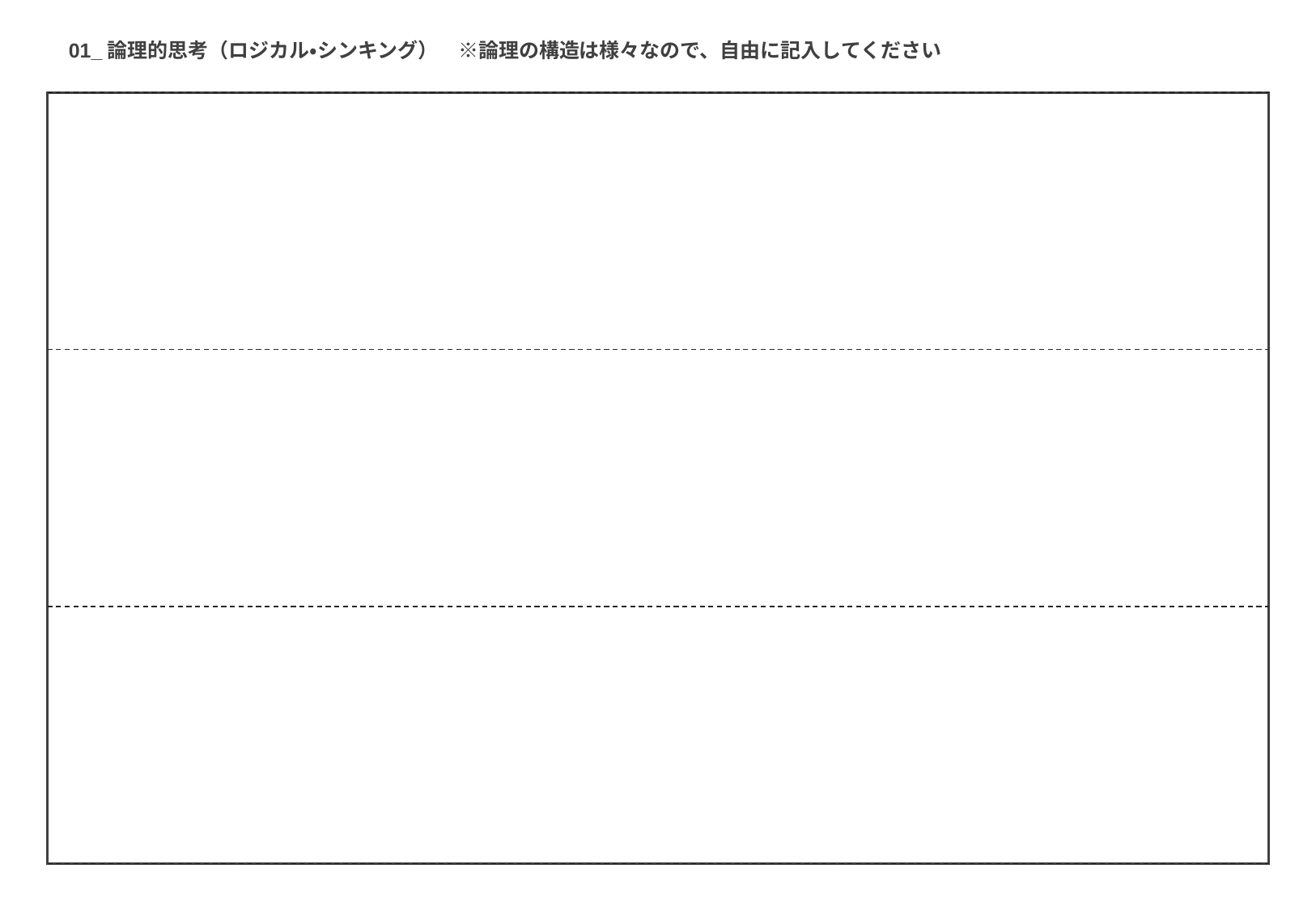

01_論理的思考（ロジカル・シンキング）　※論理の構造は様々なので、自由に記入してください